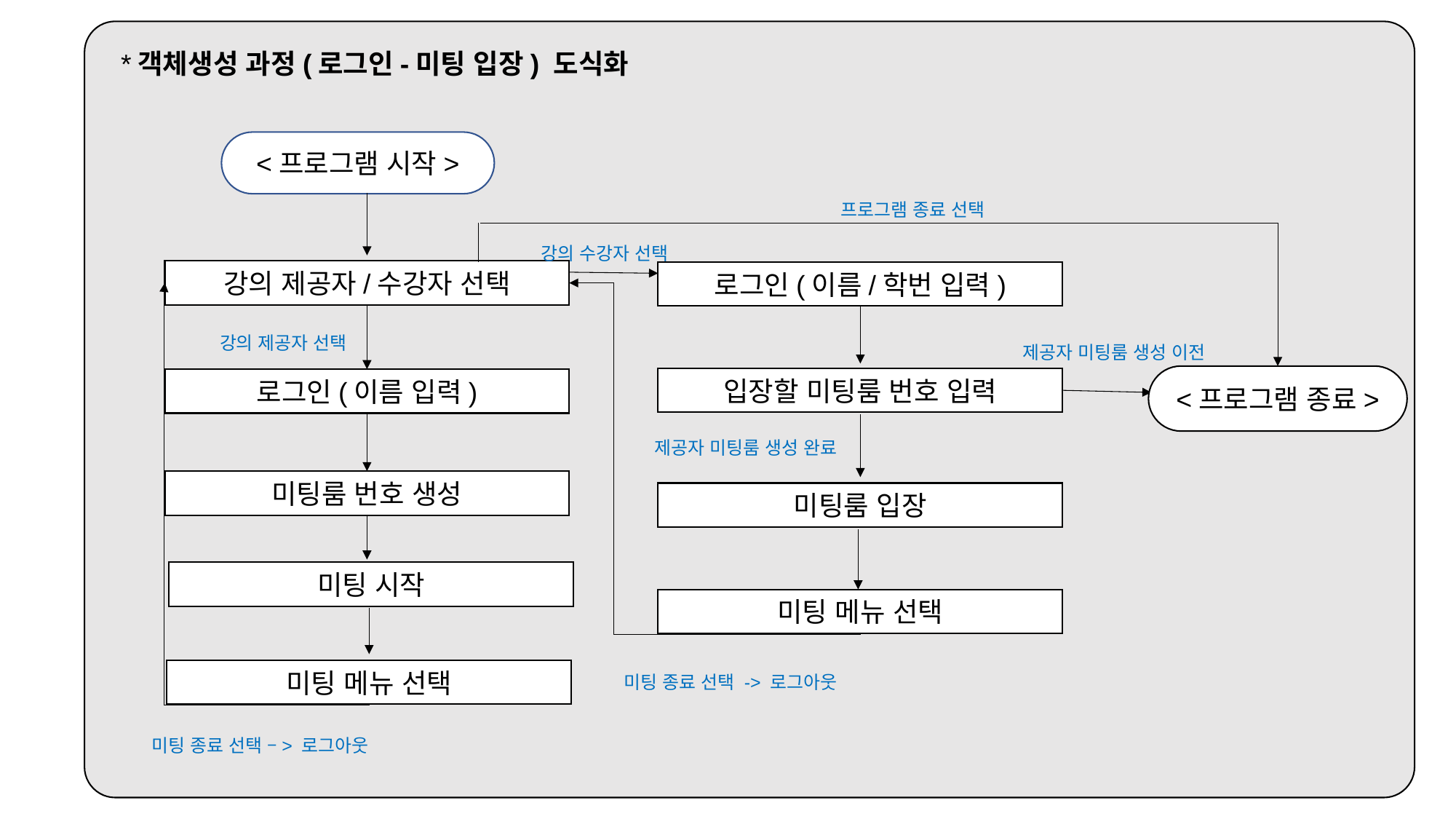

*객체생성 과정(로그인-미팅 입장) 도식화
<프로그램 시작>
프로그램 종료 선택
강의 수강자 선택
강의 제공자/수강자 선택
로그인(이름/학번 입력)
강의 제공자 선택
제공자 미팅룸 생성 이전
<프로그램 종료>
입장할 미팅룸 번호 입력
로그인(이름 입력)
제공자 미팅룸 생성 완료
미팅룸 번호 생성
미팅룸 입장
미팅 시작
미팅 메뉴 선택
미팅 메뉴 선택
미팅 종료 선택 -> 로그아웃
미팅 종료 선택 –> 로그아웃